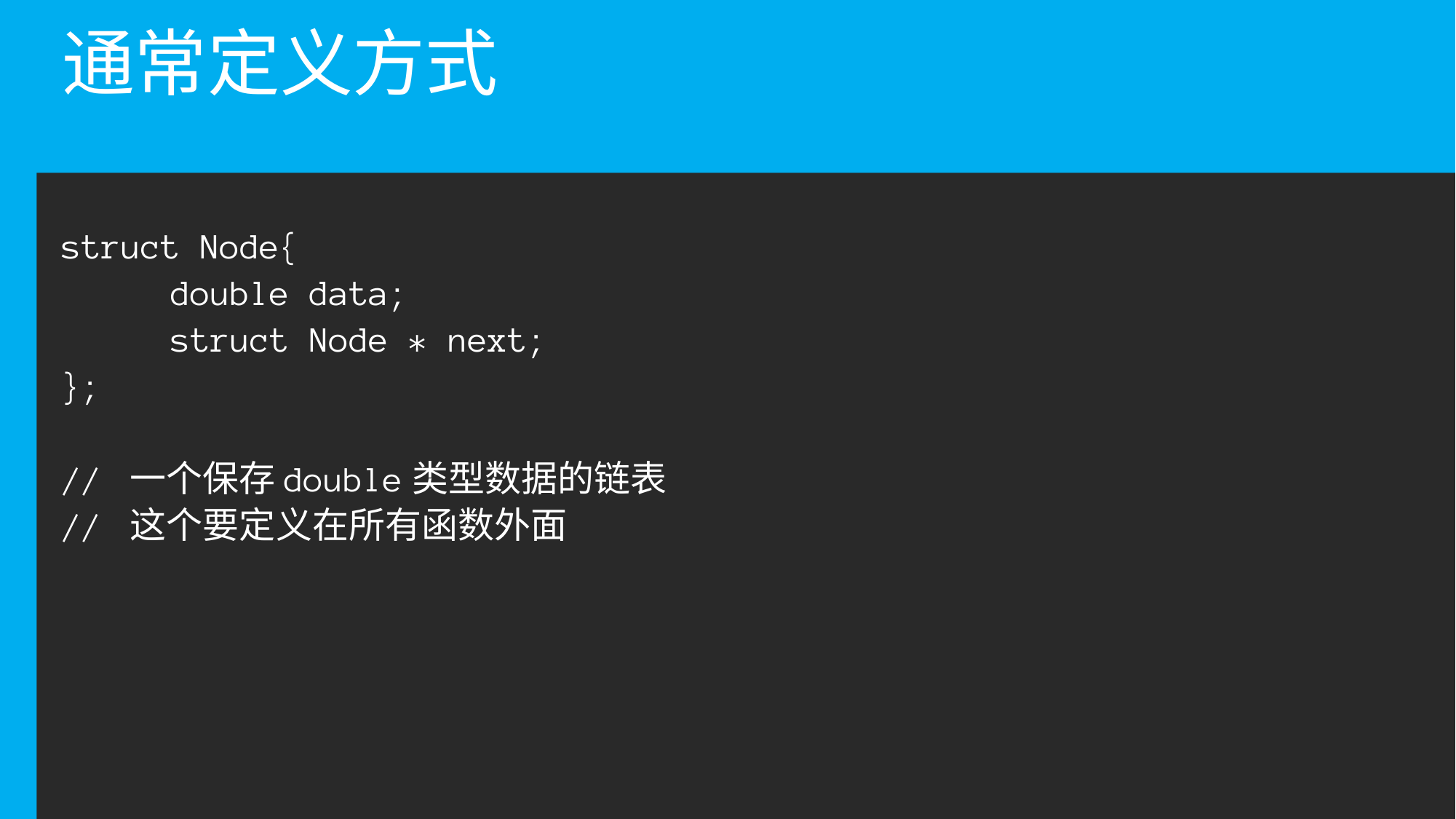

# 通常定义方式
struct Node{
	double data;
	struct Node * next;
};

// 一个保存double类型数据的链表
// 这个要定义在所有函数外面